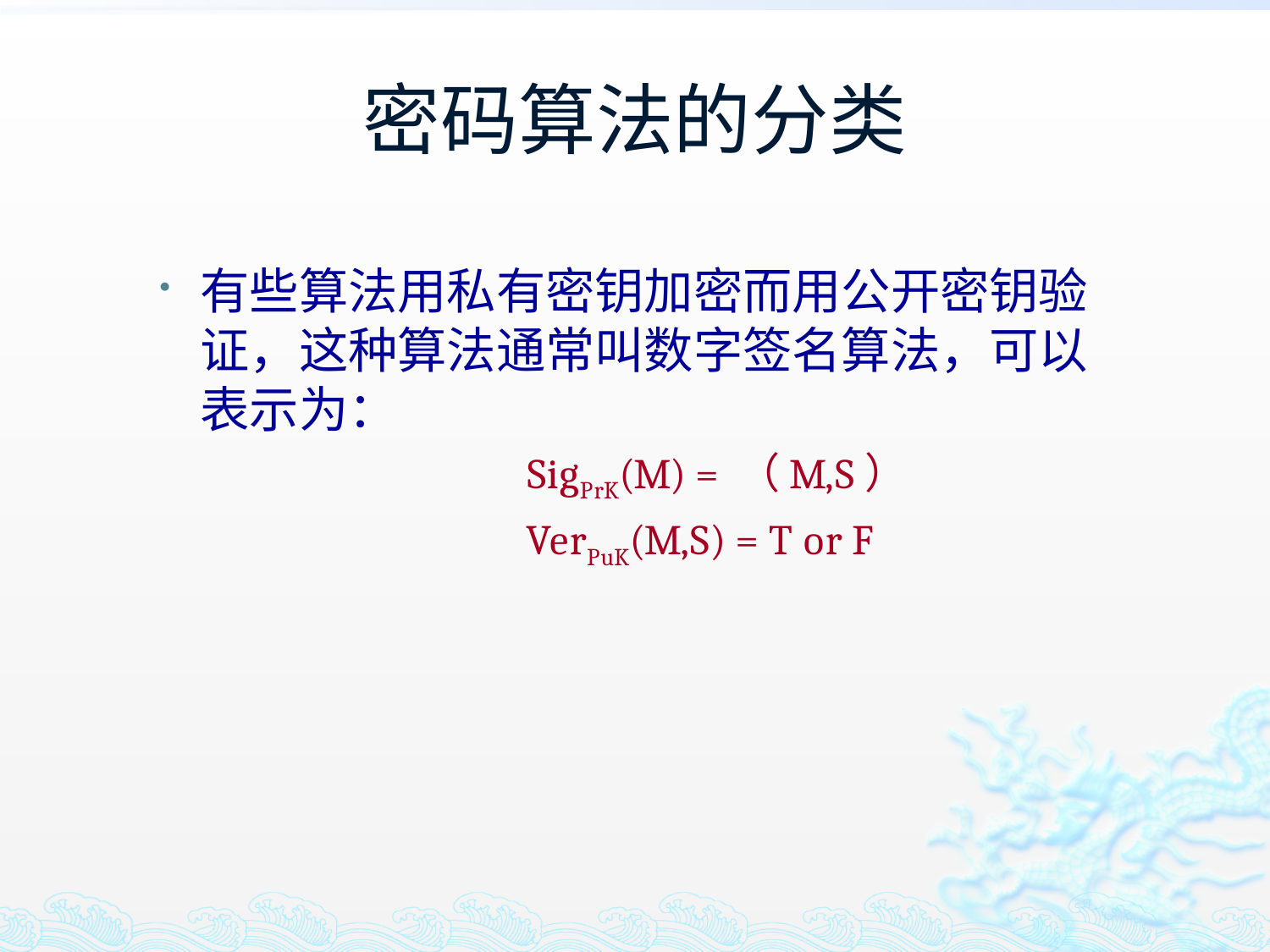

# 密码算法的分类
有些算法用私有密钥加密而用公开密钥验证，这种算法通常叫数字签名算法，可以表示为：
				SigPrK(M) = （M,S）
				VerPuK(M,S) = T or F